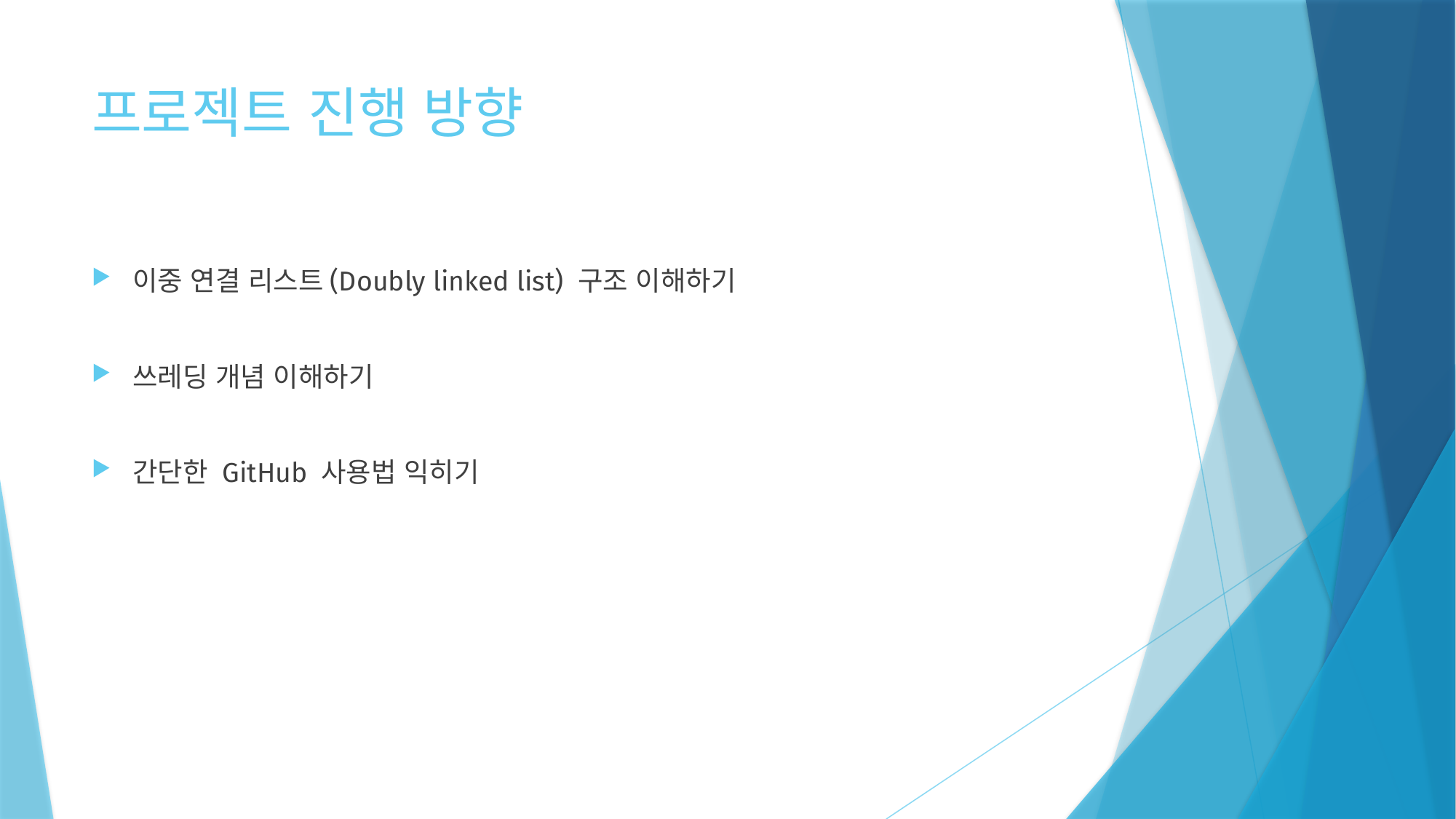

# 프로젝트 진행 방향
이중 연결 리스트(Doubly linked list) 구조 이해하기

쓰레딩 개념 이해하기

간단한 GitHub 사용법 익히기